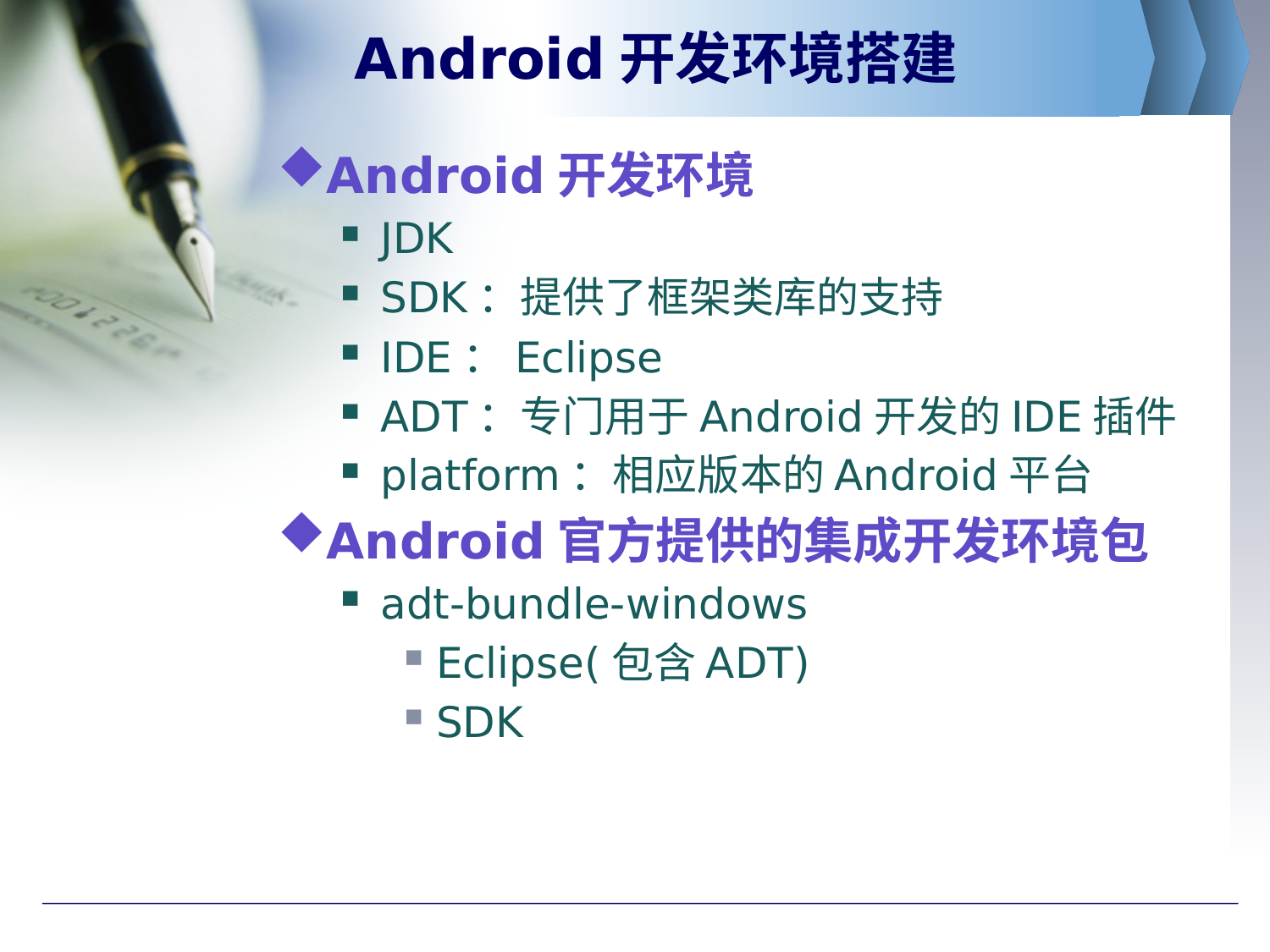

# Android开发环境搭建
Android开发环境
JDK
SDK：提供了框架类库的支持
IDE：Eclipse
ADT：专门用于Android开发的IDE插件
platform：相应版本的Android平台
Android官方提供的集成开发环境包
adt-bundle-windows
Eclipse(包含ADT)
SDK